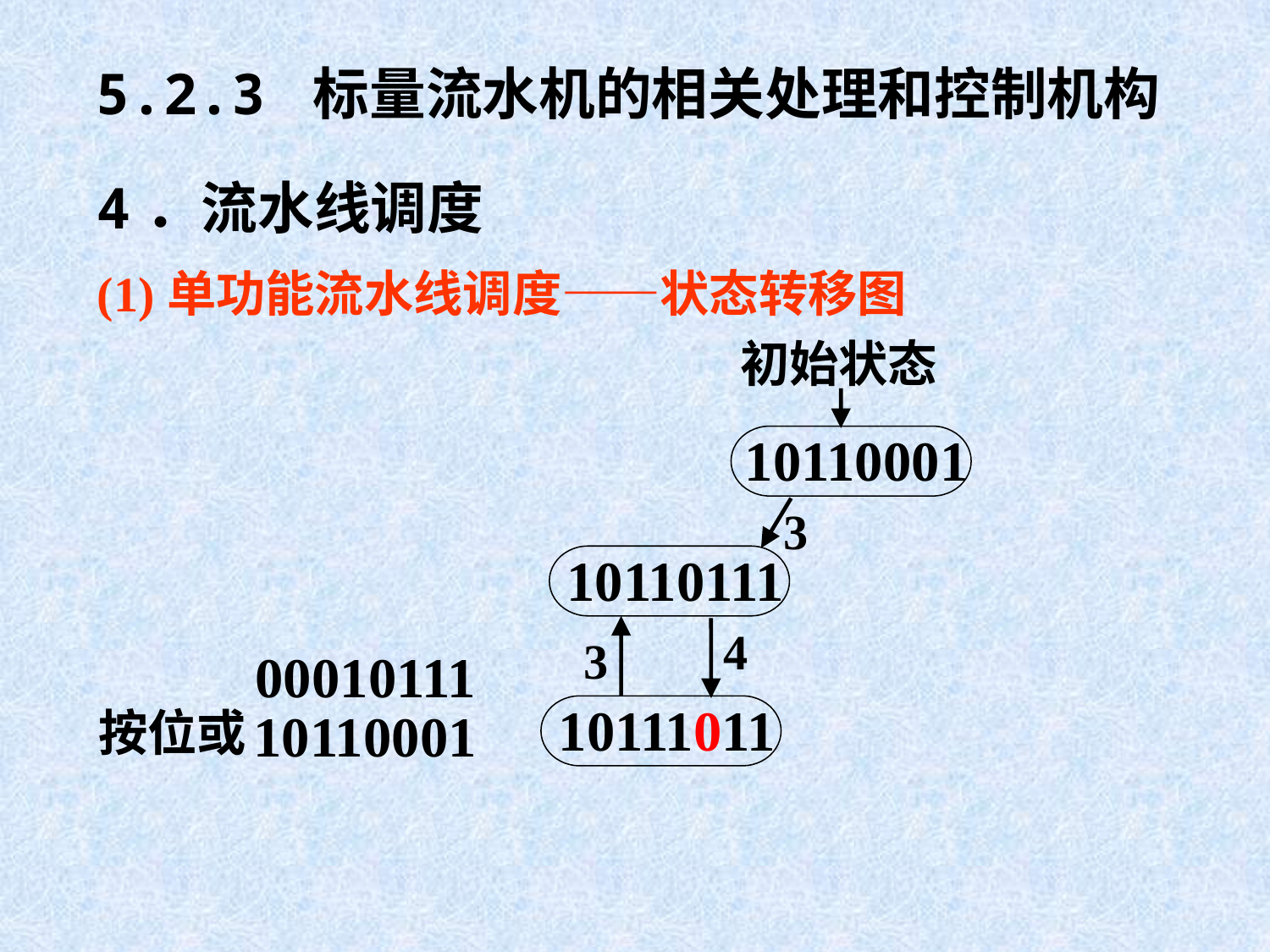

5.2.3 标量流水机的相关处理和控制机构
4．流水线调度
(1)单功能流水线调度——状态转移图
初始状态

10110001

3

10110111

4

3
00010111
10111011

10110001
按位或